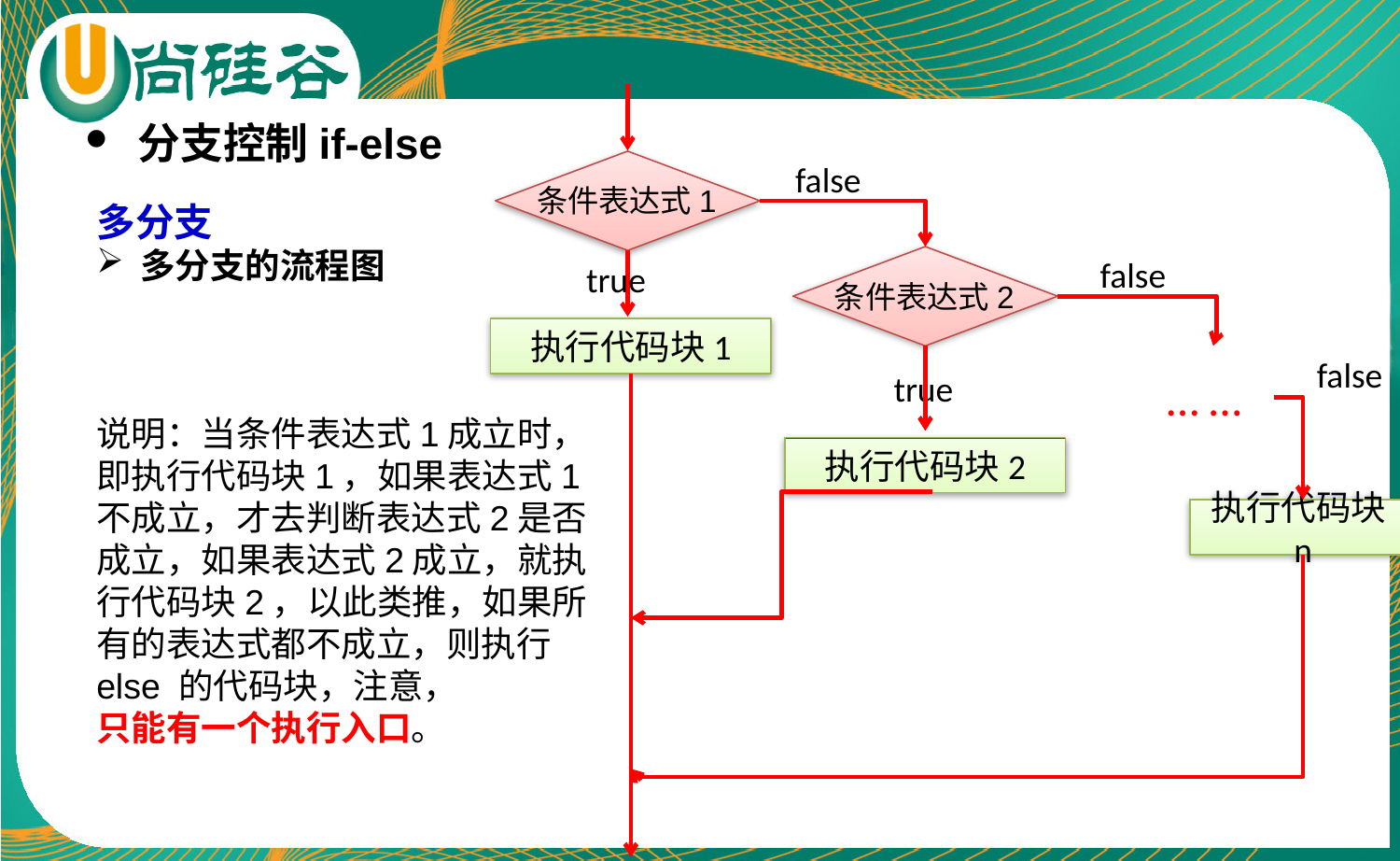

分支控制if-else
false

条件表达式1

多分支
多分支的流程图

说明：当条件表达式1成立时，
即执行代码块1，如果表达式1
不成立，才去判断表达式2是否
成立，如果表达式2成立，就执
行代码块2，以此类推，如果所
有的表达式都不成立，则执行
else 的代码块，注意，
只能有一个执行入口。

false
true
条件表达式2
执行代码块1
false
true
… …
执行代码块2
执行代码块n